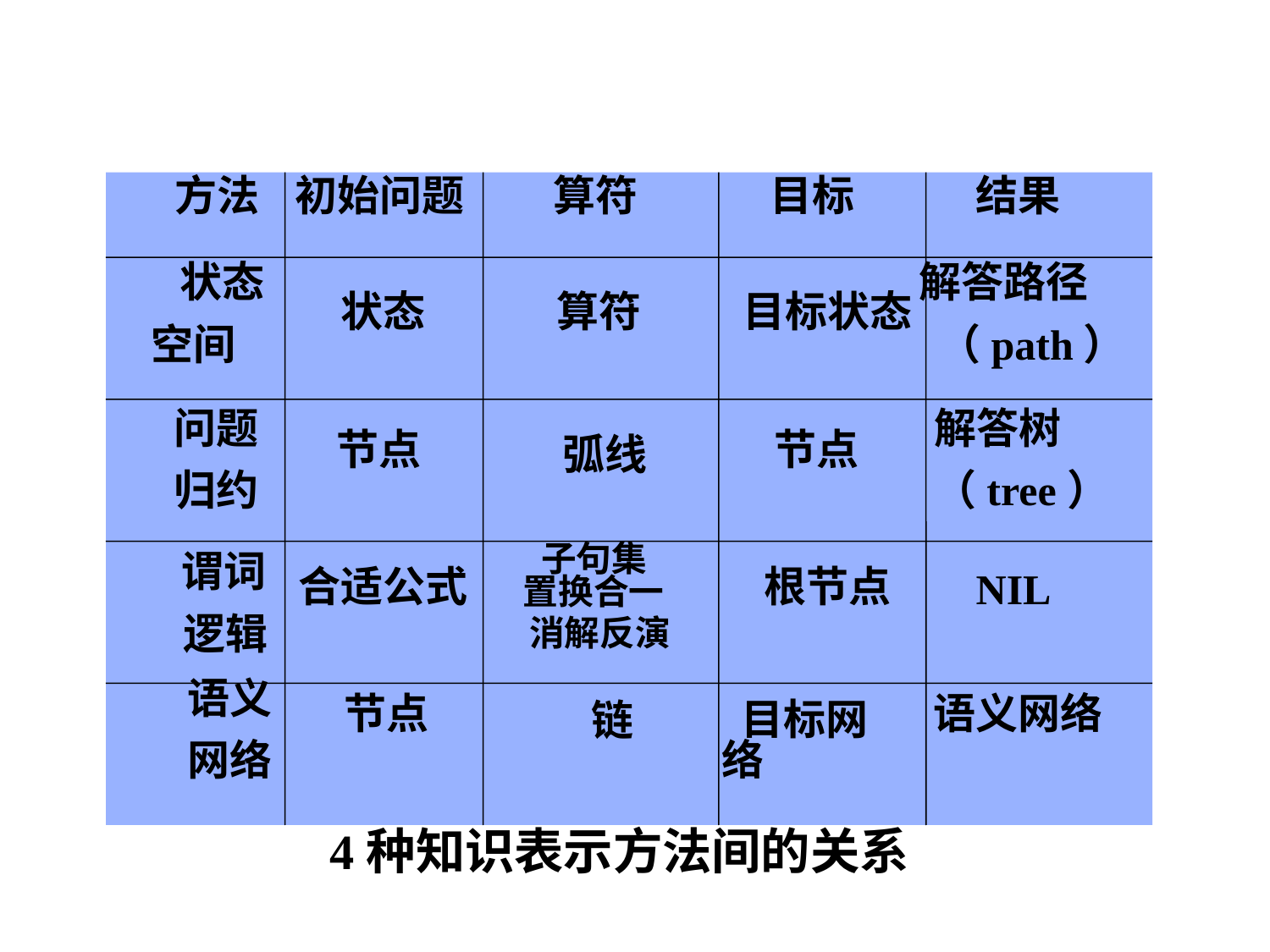

方法
初始问题

算符

目标

结果

      状态
   空间
解答路径
 （path）
状态
算符
目标状态

 问题
 归约
解答树
（tree）
节点
节点
弧线
      子句集

    谓词
     逻辑
合适公式
根节点
NIL
    置换合一
    消解反演
    语义
    网络

节点
语义网络
 目标网络
   链
4种知识表示方法间的关系